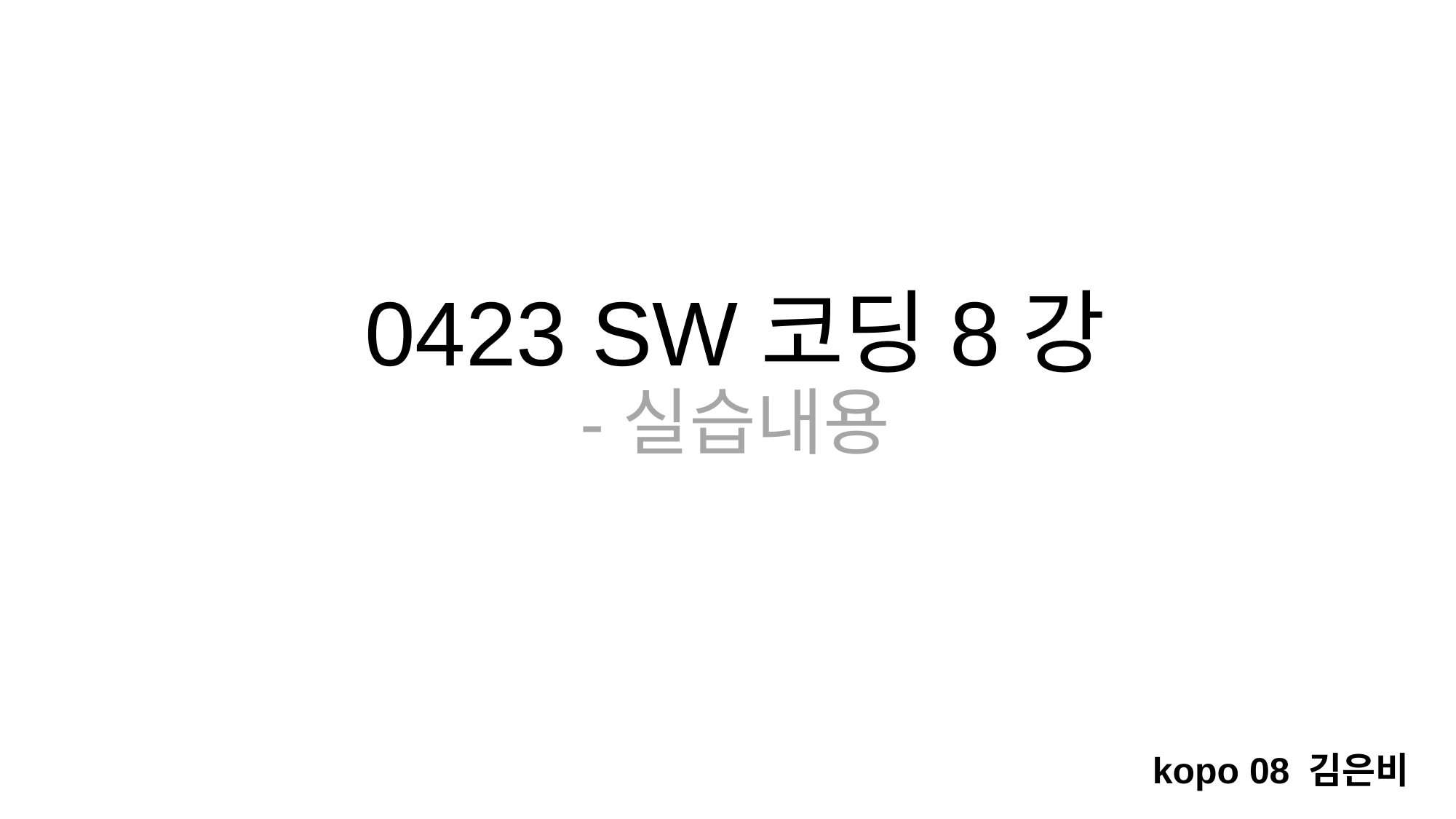

# 0423 SW코딩8강 -실습내용
kopo 08 김은비